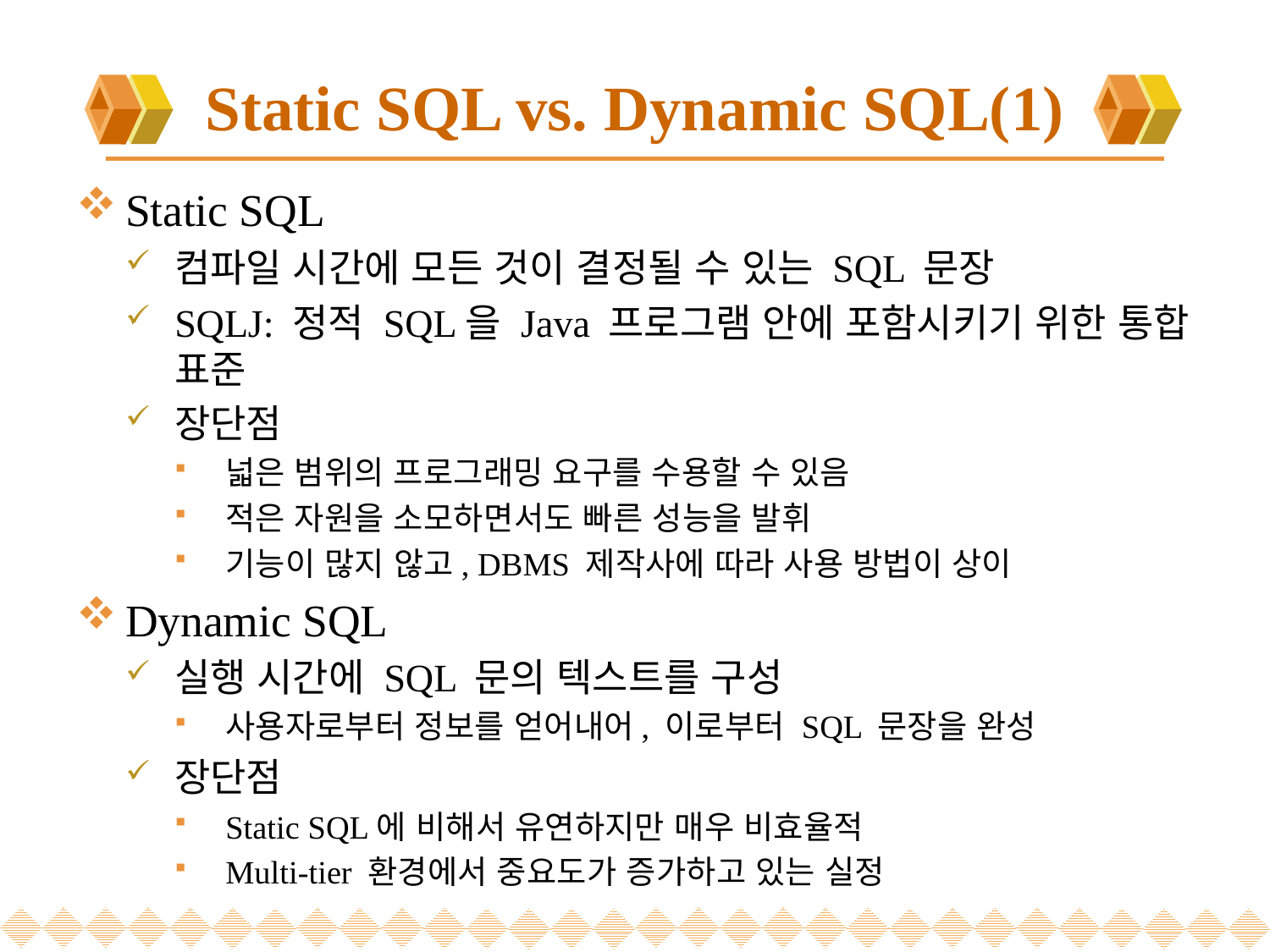

# Static SQL vs. Dynamic SQL(1)
Static SQL
컴파일 시간에 모든 것이 결정될 수 있는 SQL 문장
SQLJ: 정적 SQL을 Java 프로그램 안에 포함시키기 위한 통합 표준
장단점
넓은 범위의 프로그래밍 요구를 수용할 수 있음
적은 자원을 소모하면서도 빠른 성능을 발휘
기능이 많지 않고, DBMS 제작사에 따라 사용 방법이 상이
Dynamic SQL
실행 시간에 SQL 문의 텍스트를 구성
사용자로부터 정보를 얻어내어, 이로부터 SQL 문장을 완성
장단점
Static SQL에 비해서 유연하지만 매우 비효율적
Multi-tier 환경에서 중요도가 증가하고 있는 실정